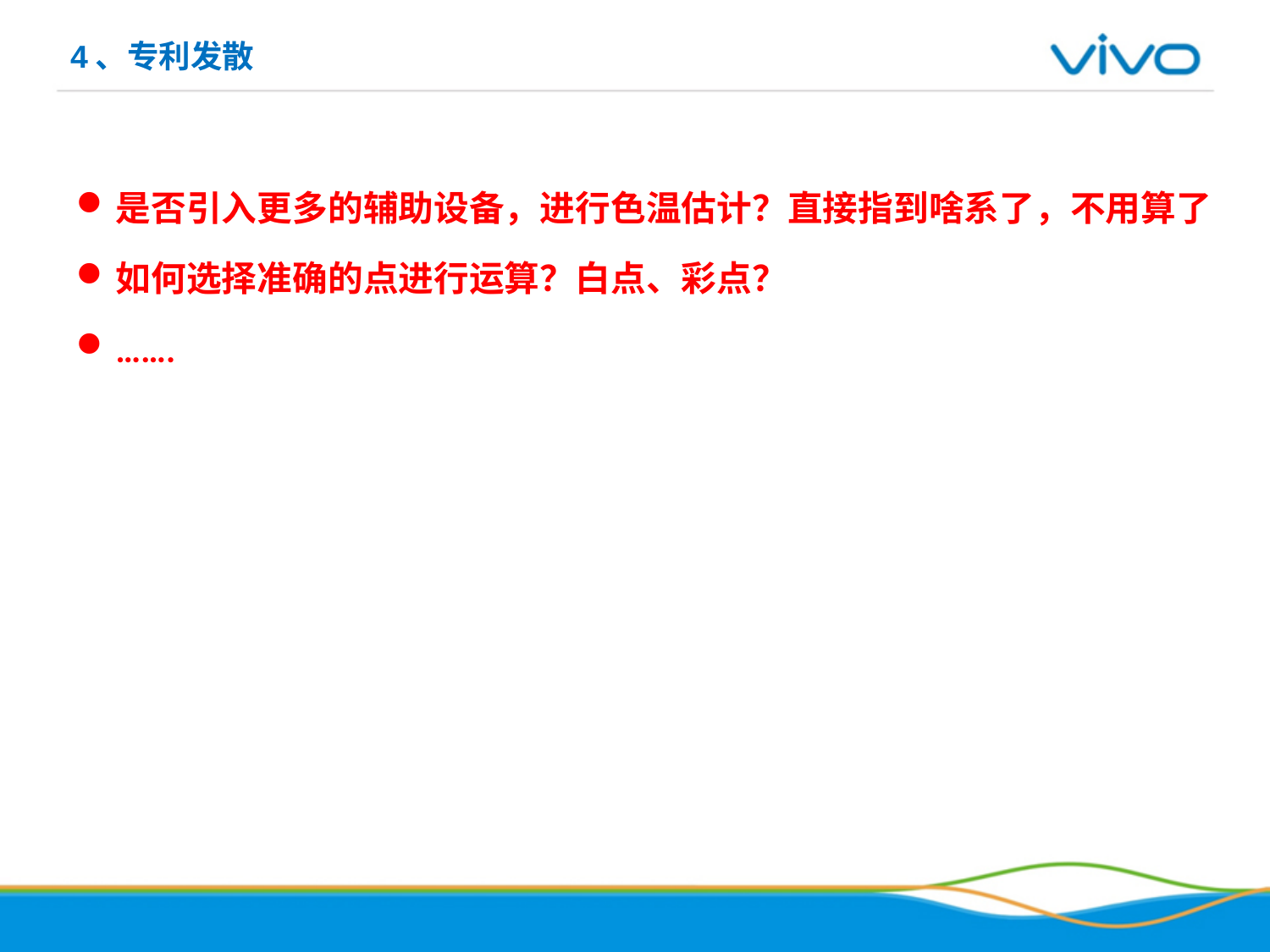

4、专利发散
是否引入更多的辅助设备，进行色温估计？直接指到啥系了，不用算了
如何选择准确的点进行运算？白点、彩点？
…….